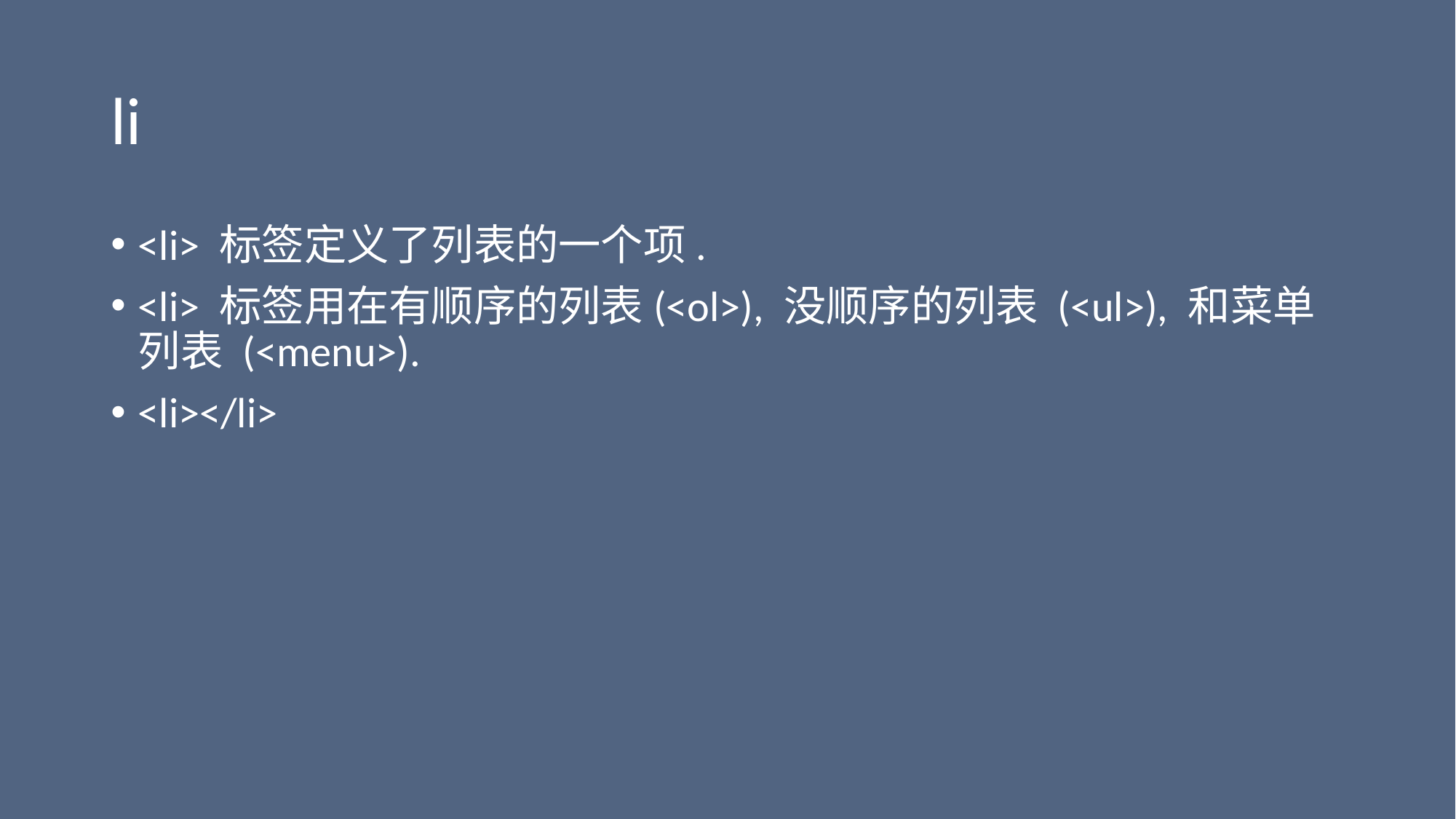

# li
<li> 标签定义了列表的一个项.
<li> 标签用在有顺序的列表(<ol>), 没顺序的列表 (<ul>), 和菜单列表 (<menu>).
<li></li>